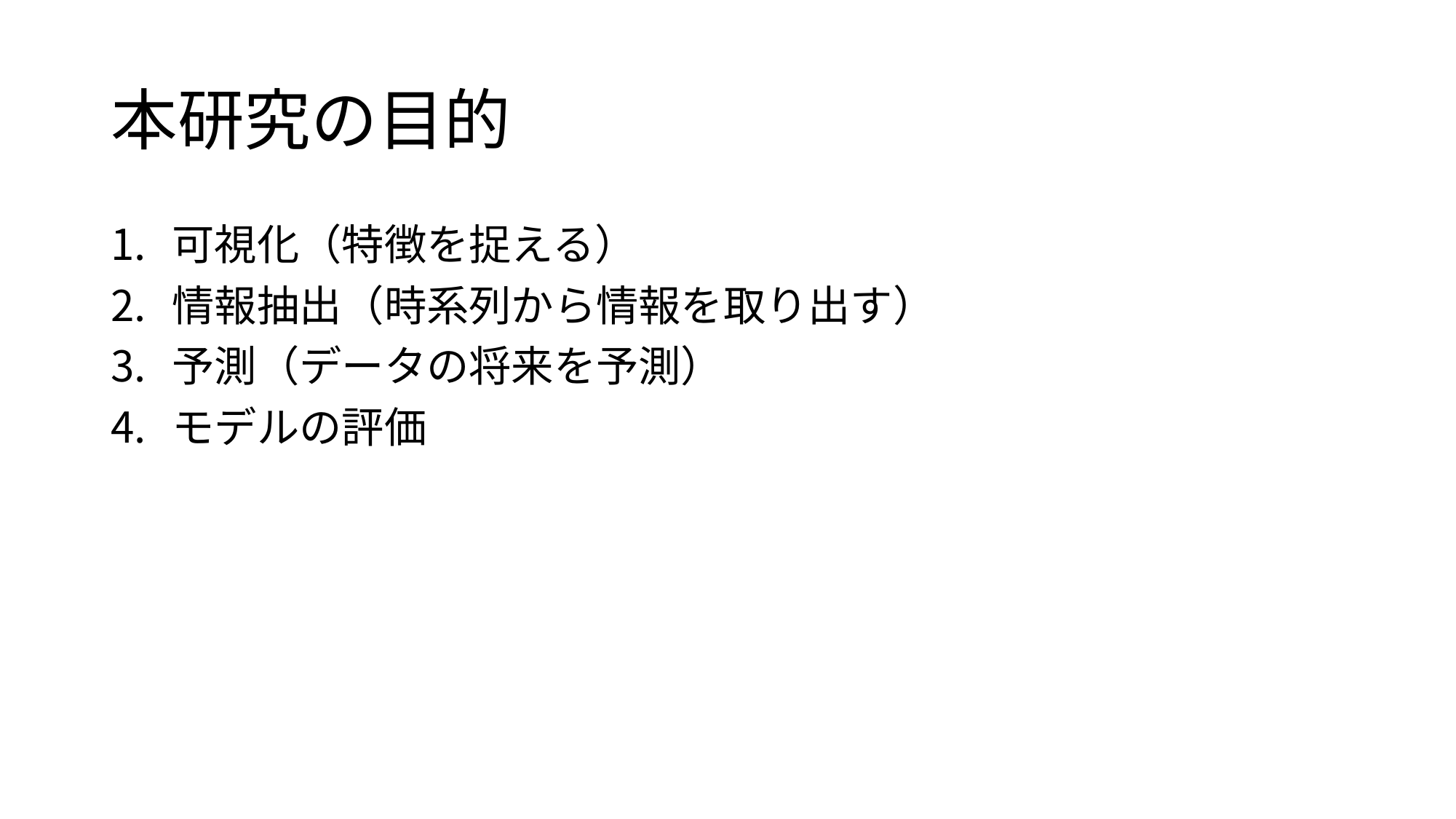

# 本研究の目的
可視化（特徴を捉える）
情報抽出（時系列から情報を取り出す）
予測（データの将来を予測）
モデルの評価